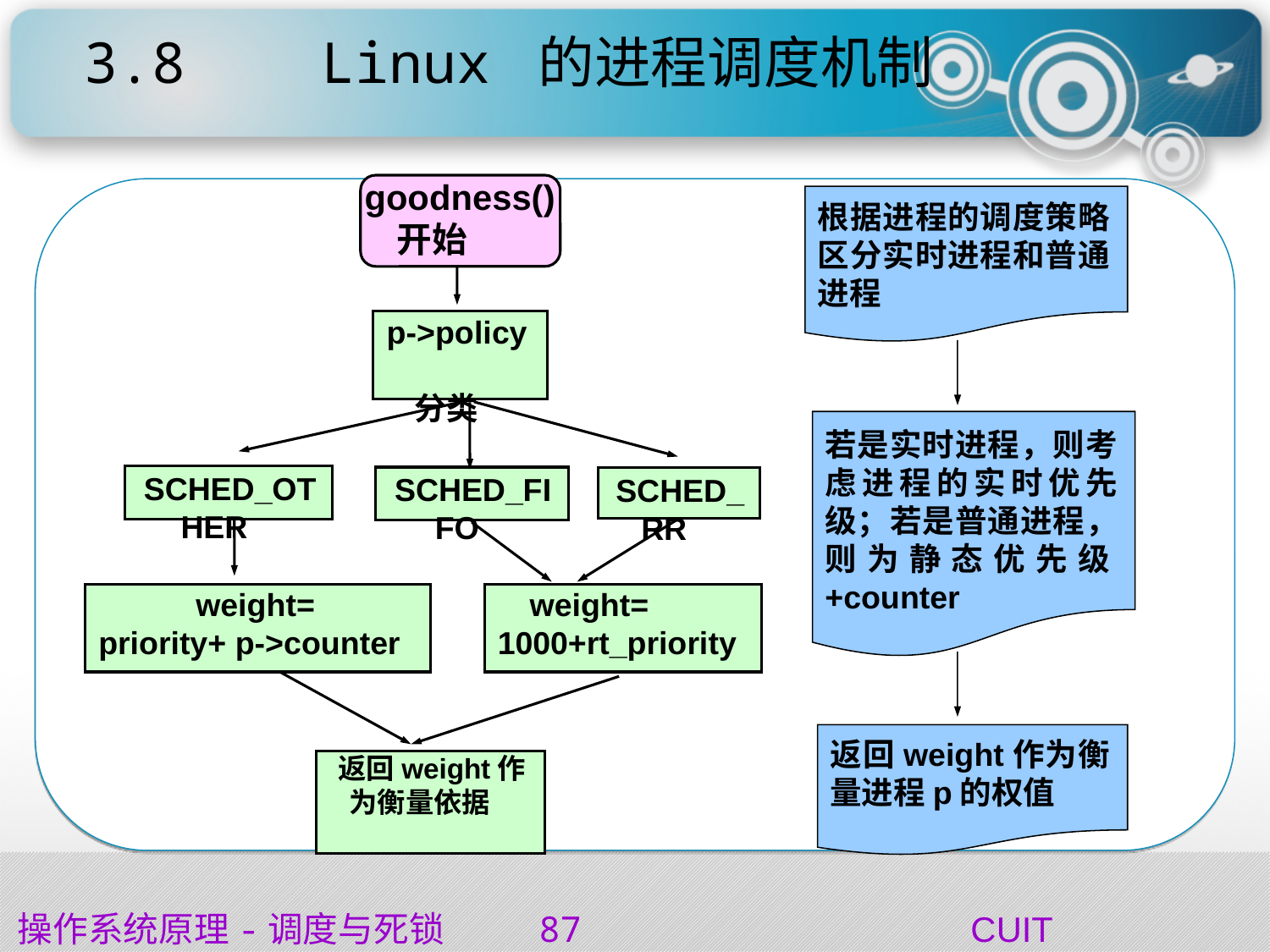

# 3.8    Linux 的进程调度机制
goodness()
开始

根据进程的调度策略区分实时进程和普通进程

若是实时进程，则考虑进程的实时优先级；若是普通进程，则为静态优先级+counter

返回weight作为衡量进程p的权值

p->policy
分类

SCHED_OTHER

SCHED_FIFO

SCHED_RR

weight=
priority+ p->counter

weight=
1000+rt_priority

返回weight作为衡量依据